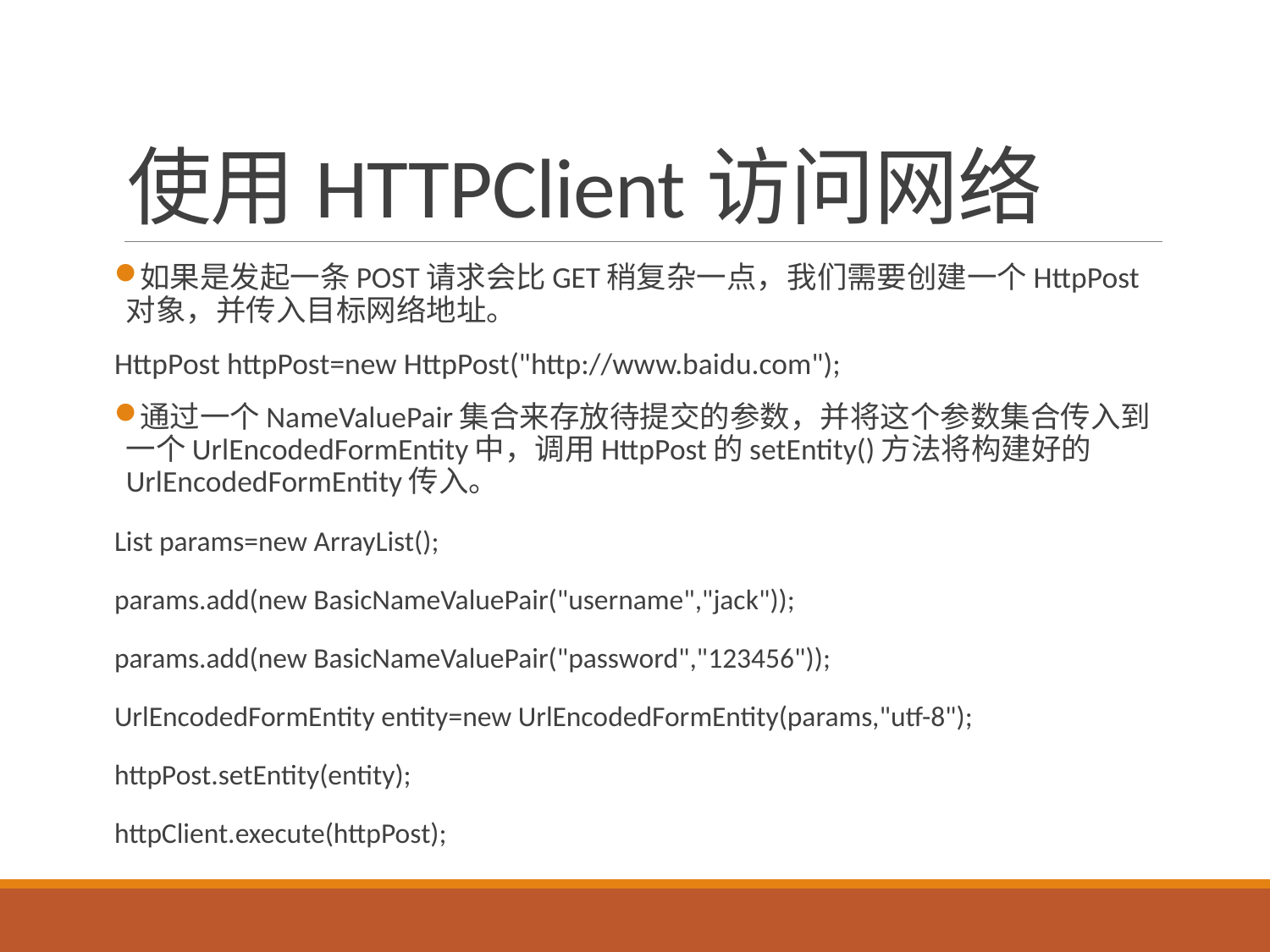

# 使用HTTPClient访问网络
如果是发起一条POST请求会比GET稍复杂一点，我们需要创建一个HttpPost对象，并传入目标网络地址。
HttpPost httpPost=new HttpPost("http://www.baidu.com");
通过一个NameValuePair集合来存放待提交的参数，并将这个参数集合传入到一个UrlEncodedFormEntity中，调用HttpPost的setEntity()方法将构建好的UrlEncodedFormEntity传入。
List params=new ArrayList();
params.add(new BasicNameValuePair("username","jack"));
params.add(new BasicNameValuePair("password","123456"));
UrlEncodedFormEntity entity=new UrlEncodedFormEntity(params,"utf-8");
httpPost.setEntity(entity);
httpClient.execute(httpPost);